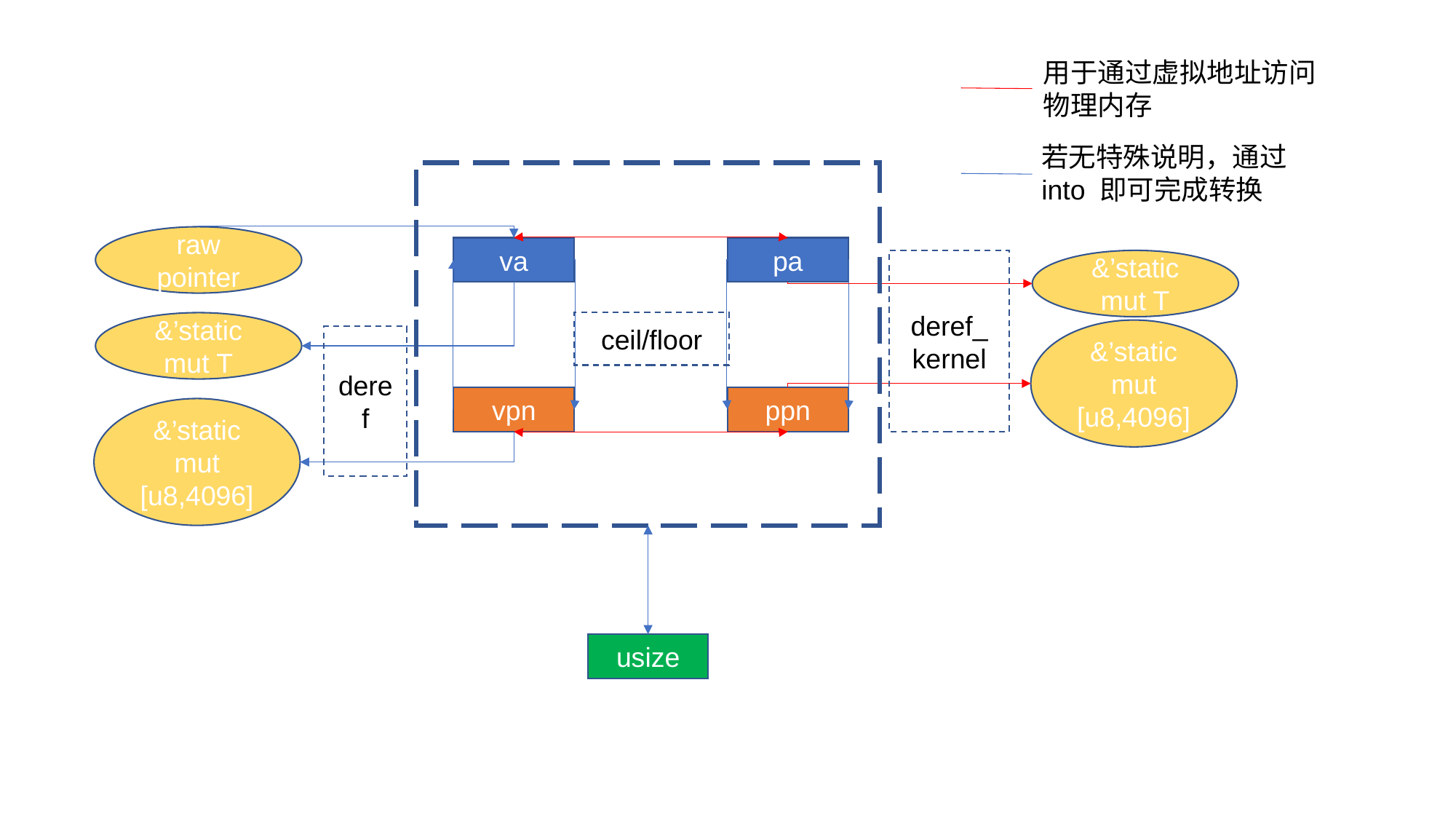

用于通过虚拟地址访问物理内存
若无特殊说明，通过 into 即可完成转换

raw pointer
va
pa
deref_
kernel
&’static
mut T
&’static
mut T
ceil/floor
&’static
mut [u8,4096]
deref
ppn
vpn
&’static
mut [u8,4096]
usize